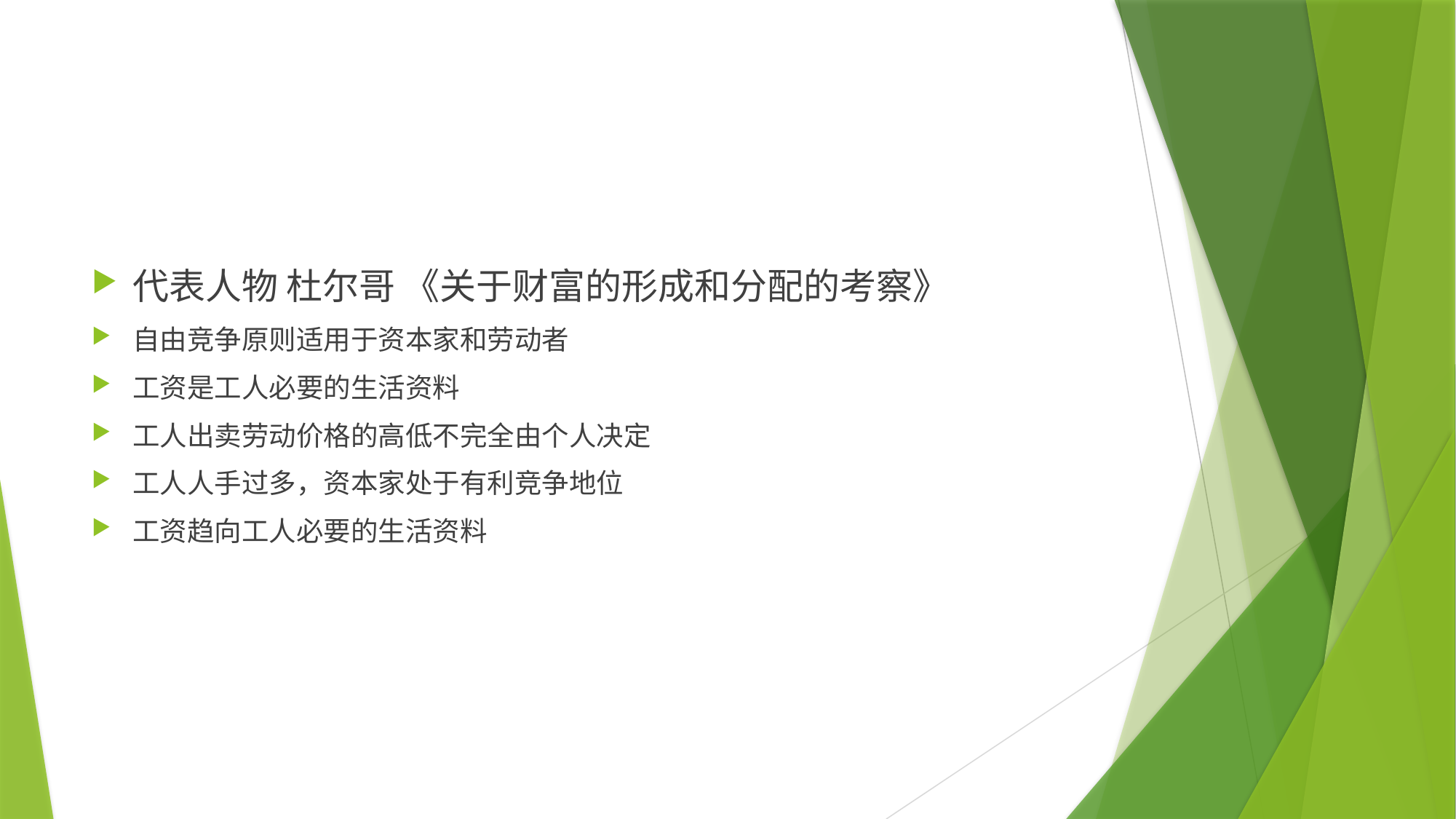

代表人物 杜尔哥 《关于财富的形成和分配的考察》
自由竞争原则适用于资本家和劳动者
工资是工人必要的生活资料
工人出卖劳动价格的高低不完全由个人决定
工人人手过多，资本家处于有利竞争地位
工资趋向工人必要的生活资料